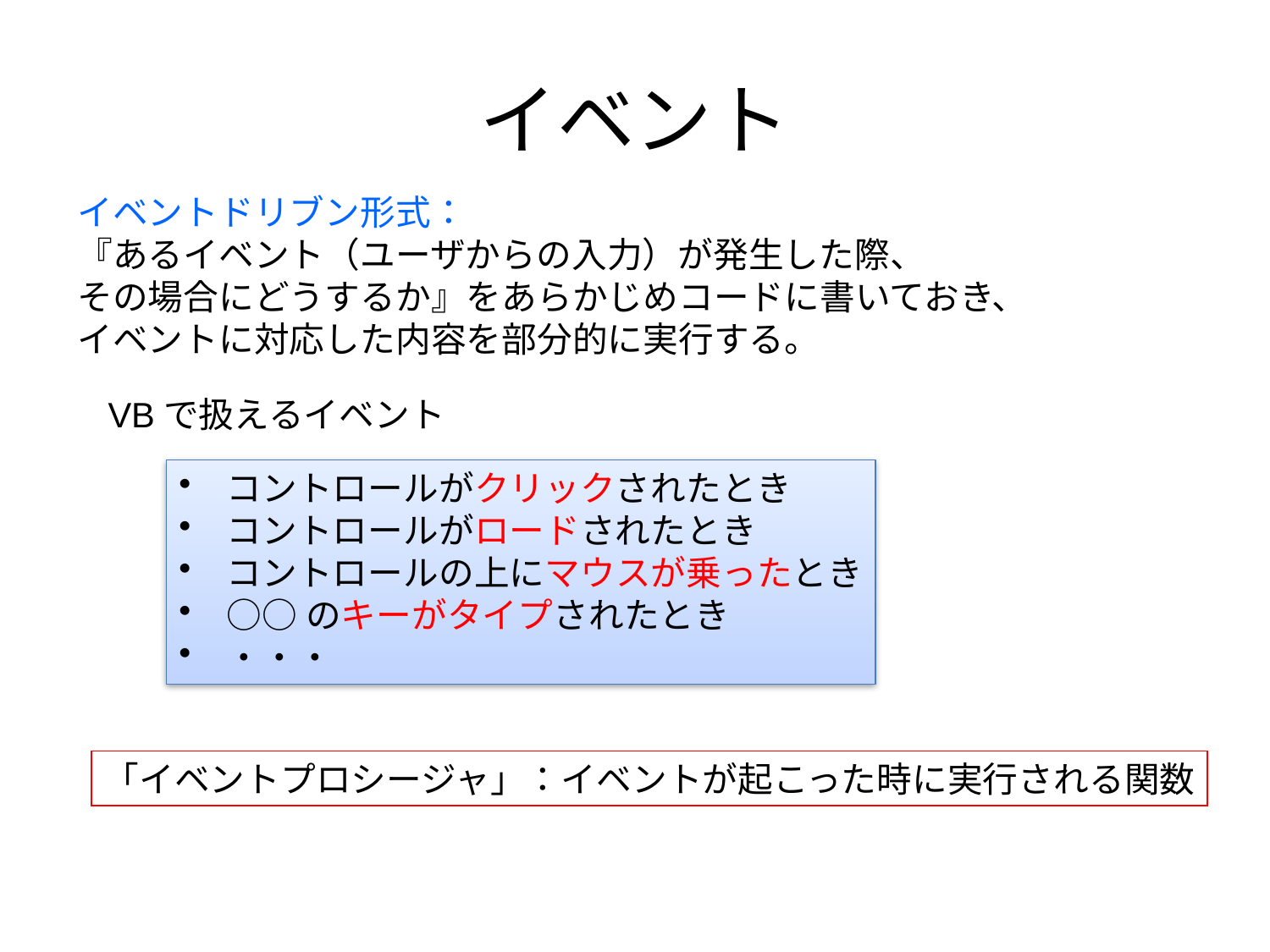

# イベント
イベントドリブン形式：
『あるイベント（ユーザからの入力）が発生した際、
その場合にどうするか』をあらかじめコードに書いておき、
イベントに対応した内容を部分的に実行する。
VBで扱えるイベント
コントロールがクリックされたとき
コントロールがロードされたとき
コントロールの上にマウスが乗ったとき
○○のキーがタイプされたとき
・・・
「イベントプロシージャ」：イベントが起こった時に実行される関数